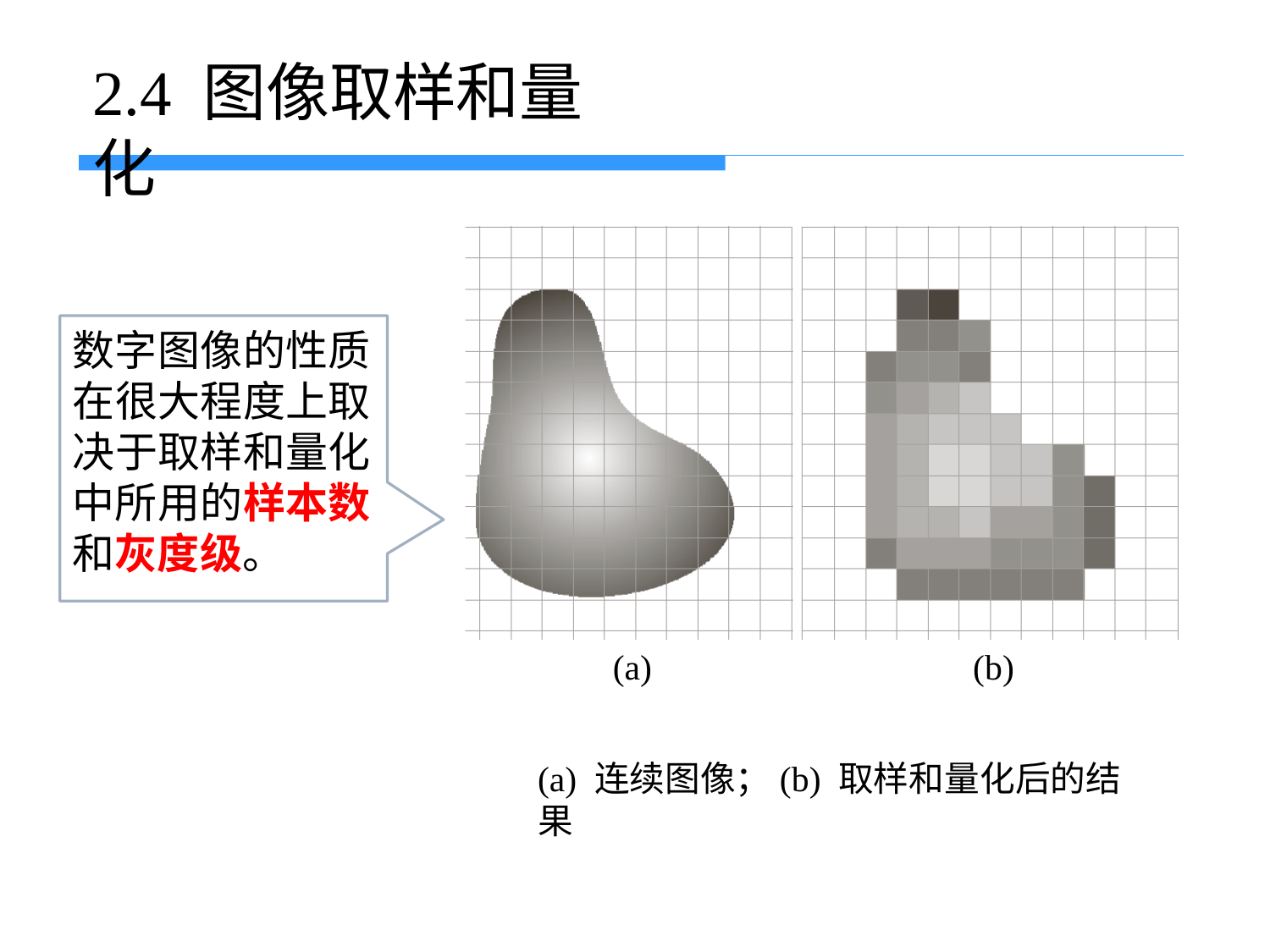

# 2.4 图像取样和量化

数字图像的性质 在很大程度上取 决于取样和量化 中所用的样本数 和灰度级。
(a)
(b)
(a) 连续图像；(b) 取样和量化后的结果